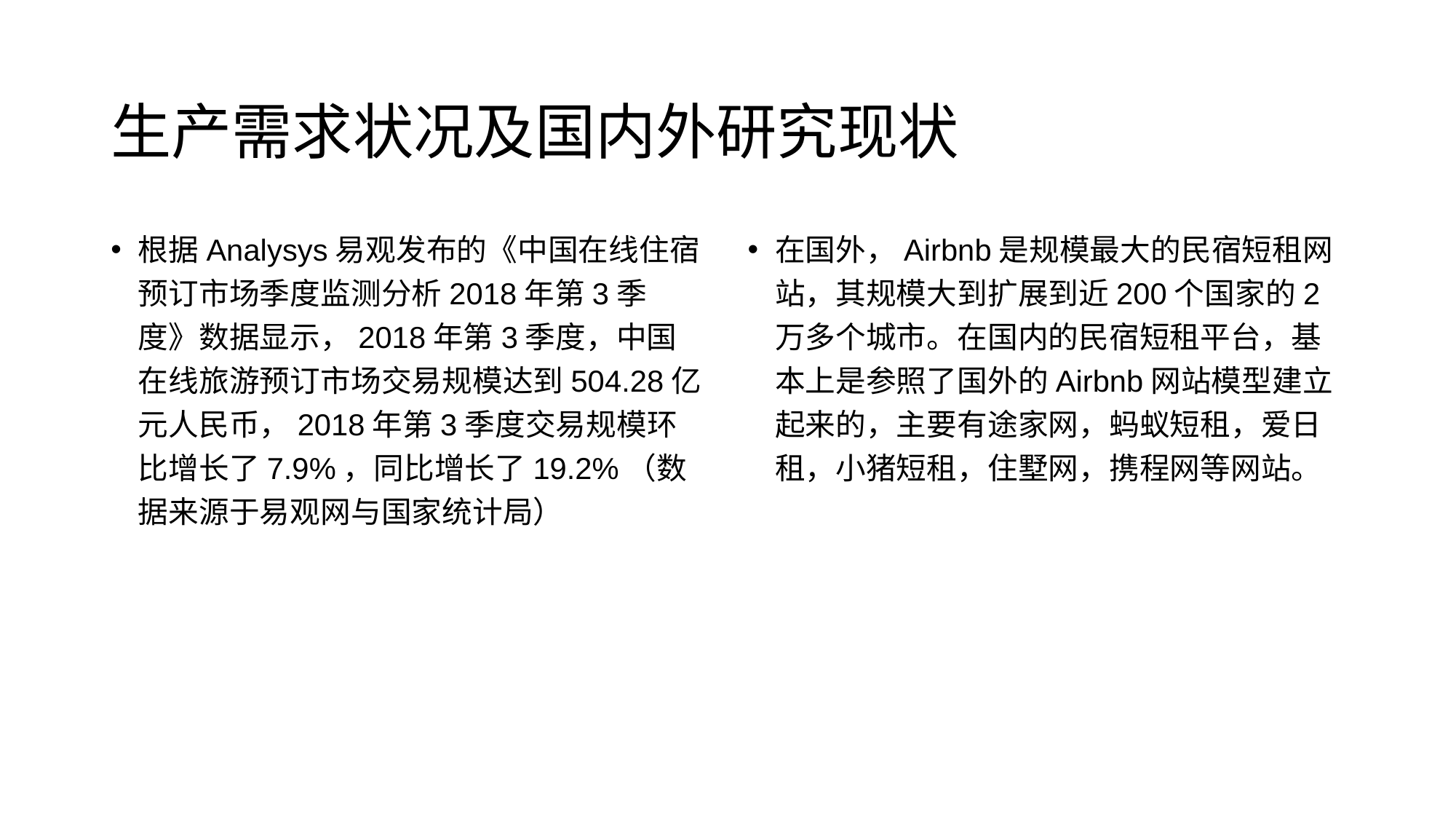

# 生产需求状况及国内外研究现状
根据Analysys易观发布的《中国在线住宿预订市场季度监测分析2018年第3季度》数据显示，2018年第3季度，中国在线旅游预订市场交易规模达到504.28亿元人民币，2018年第3季度交易规模环比增长了7.9%，同比增长了19.2%（数据来源于易观网与国家统计局）
在国外，Airbnb是规模最大的民宿短租网站，其规模大到扩展到近200个国家的2万多个城市。在国内的民宿短租平台，基本上是参照了国外的Airbnb网站模型建立起来的，主要有途家网，蚂蚁短租，爱日租，小猪短租，住墅网，携程网等网站。